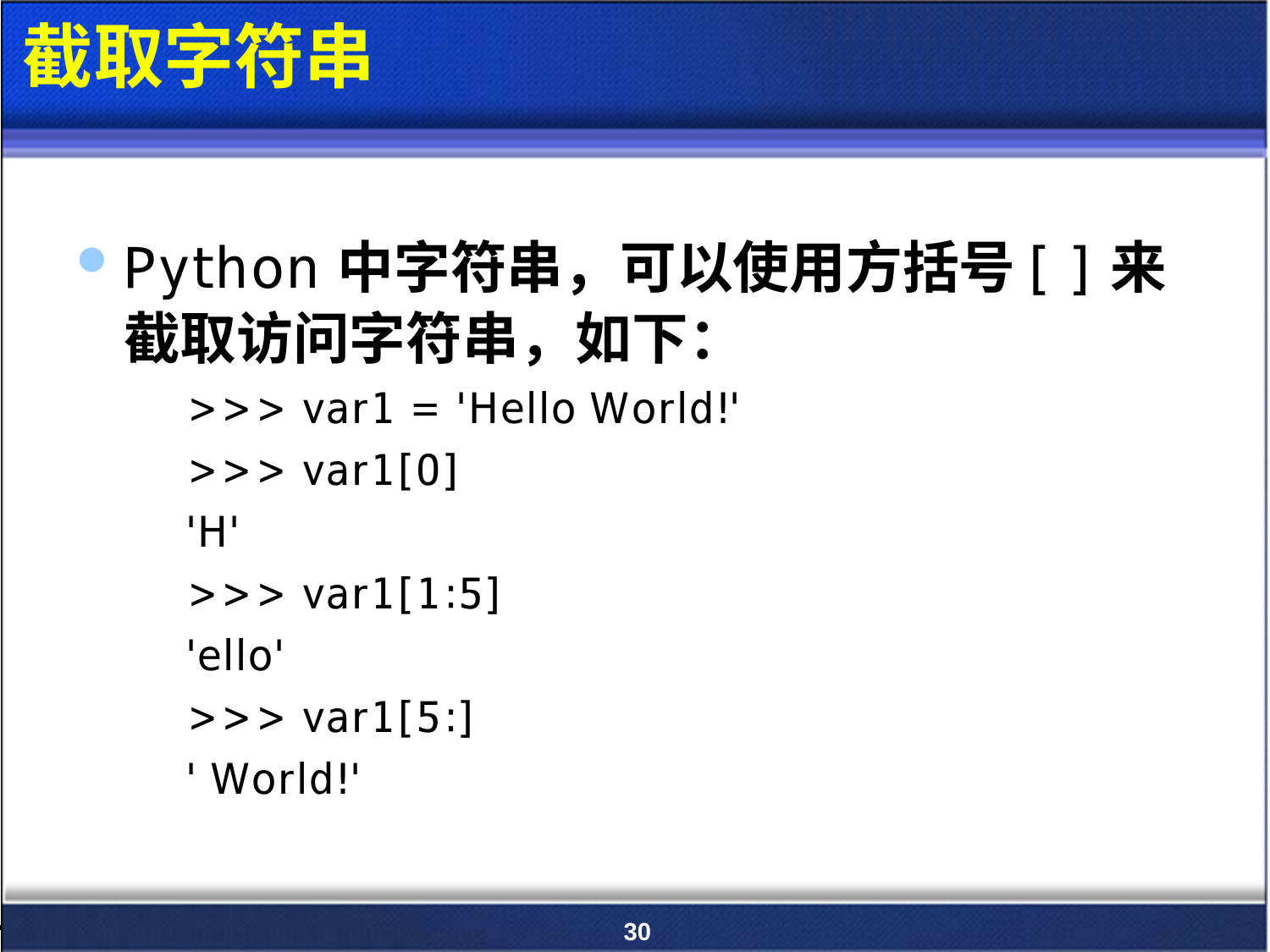

# 截取字符串
Python中字符串，可以使用方括号[ ]来截取访问字符串，如下：
>>> var1 = 'Hello World!'
>>> var1[0]
'H'
>>> var1[1:5]
'ello'
>>> var1[5:]
' World!'

30